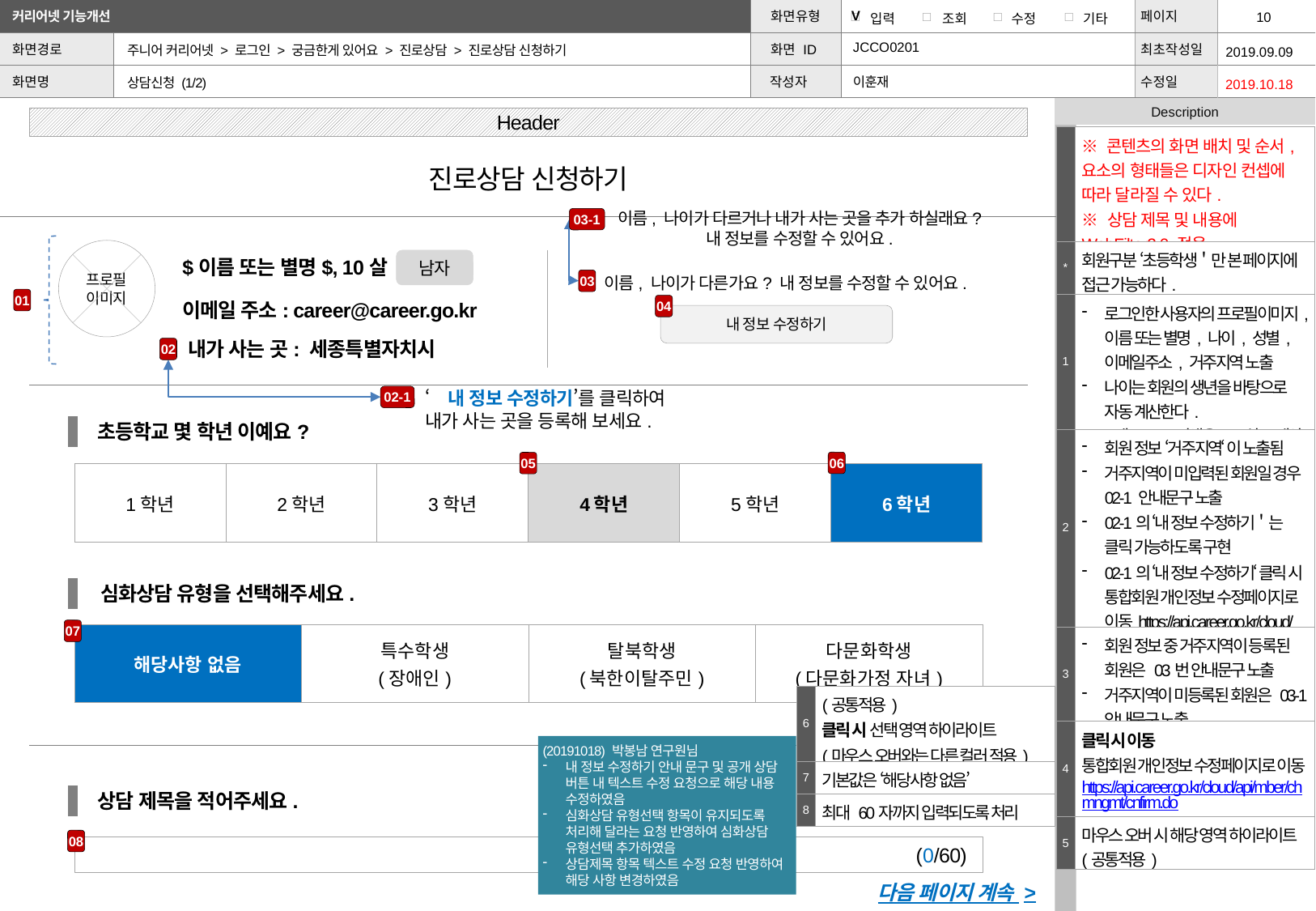

| V |  |  |  |  |  |  |  |
| --- | --- | --- | --- | --- | --- | --- | --- |
JCCO0201
2019.09.09
주니어 커리어넷 > 로그인 > 궁금한게 있어요 > 진로상담 > 진로상담 신청하기
이훈재
상담신청 (1/2)
2019.10.18
Header
|  | ※ 콘텐츠의 화면 배치 및 순서, 요소의 형태들은 디자인 컨셉에 따라 달라질 수 있다. ※ 상담 제목 및 내용에 WebFilter2.0 적용 |
| --- | --- |
| \* | 회원구분 ‘초등학생＇만 본 페이지에 접근 가능하다. |
| 1 | 로그인한 사용자의 프로필이미지, 이름 또는 별명, 나이, 성별, 이메일주소, 거주지역 노출 나이는 회원의 생년을 바탕으로 자동 계산한다. (예) 2007년생은 13살로 계산 |
| 2 | 회원 정보 ‘거주지역‘ 이 노출됨 거주지역이 미입력된 회원일 경우 02-1 안내문구 노출 02-1의 ‘내 정보 수정하기＇는 클릭 가능하도록 구현 02-1의 ‘내 정보 수정하기‘ 클릭 시 통합회원 개인정보 수정페이지로 이동https://api.career.go.kr/cloud/api/mber/chmngmt/cnfirm.do |
| 3 | 회원 정보 중 거주지역이 등록된 회원은 03번 안내문구 노출 거주지역이 미등록된 회원은 03-1 안내문구 노출 |
| 4 | 클릭 시 이동 통합회원 개인정보 수정페이지로 이동 https://api.career.go.kr/cloud/api/mber/chmngmt/cnfirm.do |
| 5 | 마우스 오버 시 해당 영역 하이라이트 (공통적용) |
진로상담 신청하기
이름, 나이가 다르거나 내가 사는 곳을 추가 하실래요?
내 정보를 수정할 수 있어요.
03-1

프로필
이미지
$이름 또는 별명$, 10살
남자
이메일 주소: career@career.go.kr
이름, 나이가 다른가요? 내 정보를 수정할 수 있어요.
03
01
04
내 정보 수정하기
내가 사는 곳: 세종특별자치시
02
‘내 정보 수정하기’를 클릭하여
내가 사는 곳을 등록해 보세요.
02-1
초등학교 몇 학년 이예요?
06
05
| 1학년 | 2학년 | 3학년 | 4학년 | 5학년 | 6학년 |
| --- | --- | --- | --- | --- | --- |
심화상담 유형을 선택해주세요.
07
| 해당사항 없음 | 특수학생 (장애인) | 탈북학생 (북한이탈주민) | 다문화학생 (다문화가정 자녀) |
| --- | --- | --- | --- |
| 6 | (공통적용) 클릭 시 선택 영역 하이라이트 (마우스 오버와는 다른 컬러 적용) |
| --- | --- |
| 7 | 기본값은 ‘해당사항 없음’ |
| 8 | 최대 60자까지 입력되도록 처리 |
(20191018) 박봉남 연구원님
내 정보 수정하기 안내 문구 및 공개 상담 버튼 내 텍스트 수정 요청으로 해당 내용 수정하였음
심화상담 유형선택 항목이 유지되도록 처리해 달라는 요청 반영하여 심화상담 유형선택 추가하였음
상담제목 항목 텍스트 수정 요청 반영하여 해당 사항 변경하였음
상담 제목을 적어주세요.
08
(0/60)

다음 페이지 계속 >